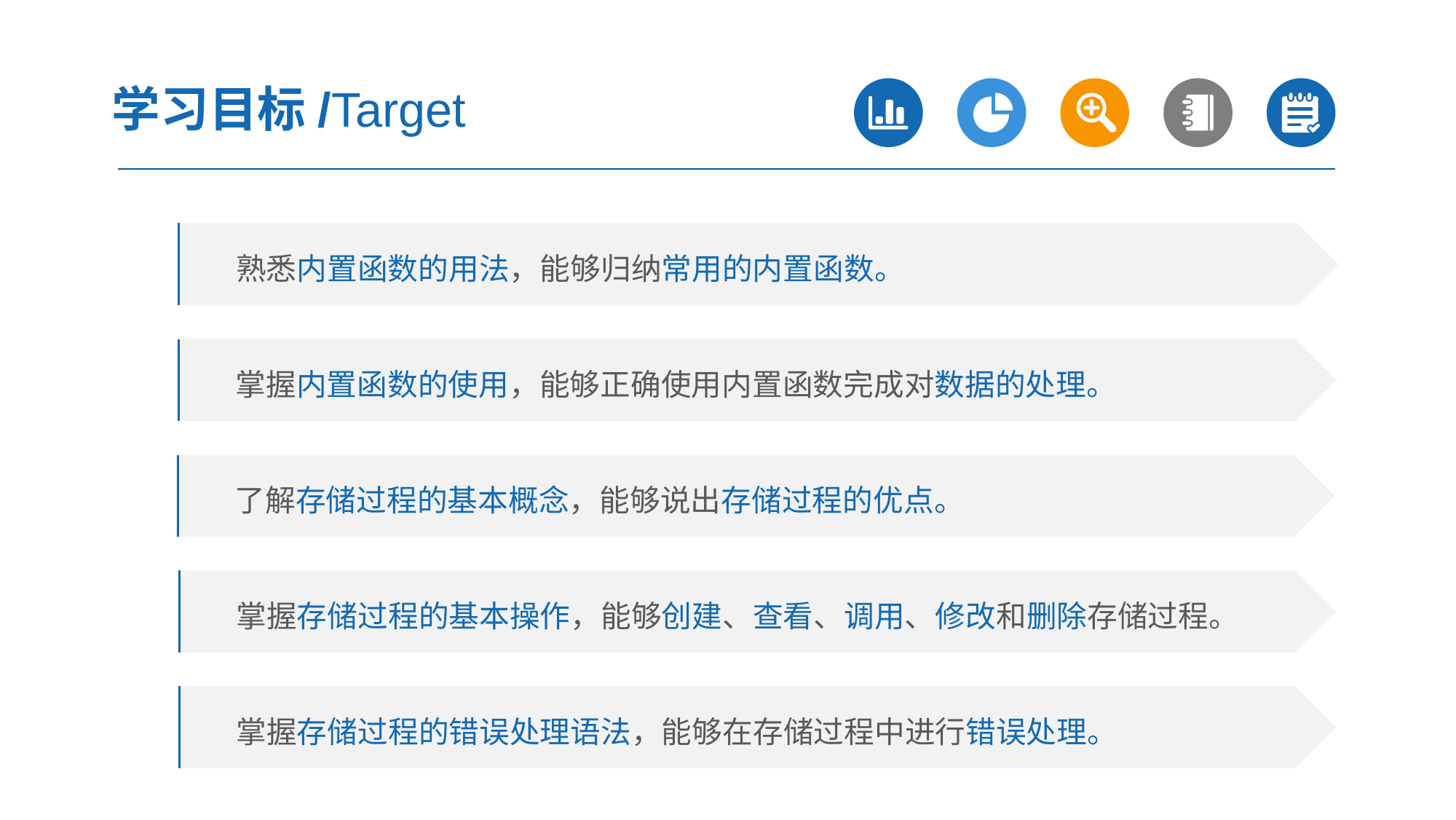

学习目标/Target
      熟悉内置函数的用法，能够归纳常用的内置函数。

      掌握内置函数的使用，能够正确使用内置函数完成对数据的处理。

      了解存储过程的基本概念，能够说出存储过程的优点。

      掌握存储过程的基本操作，能够创建、查看、调用、修改和删除存储过程。

      掌握存储过程的错误处理语法，能够在存储过程中进行错误处理。